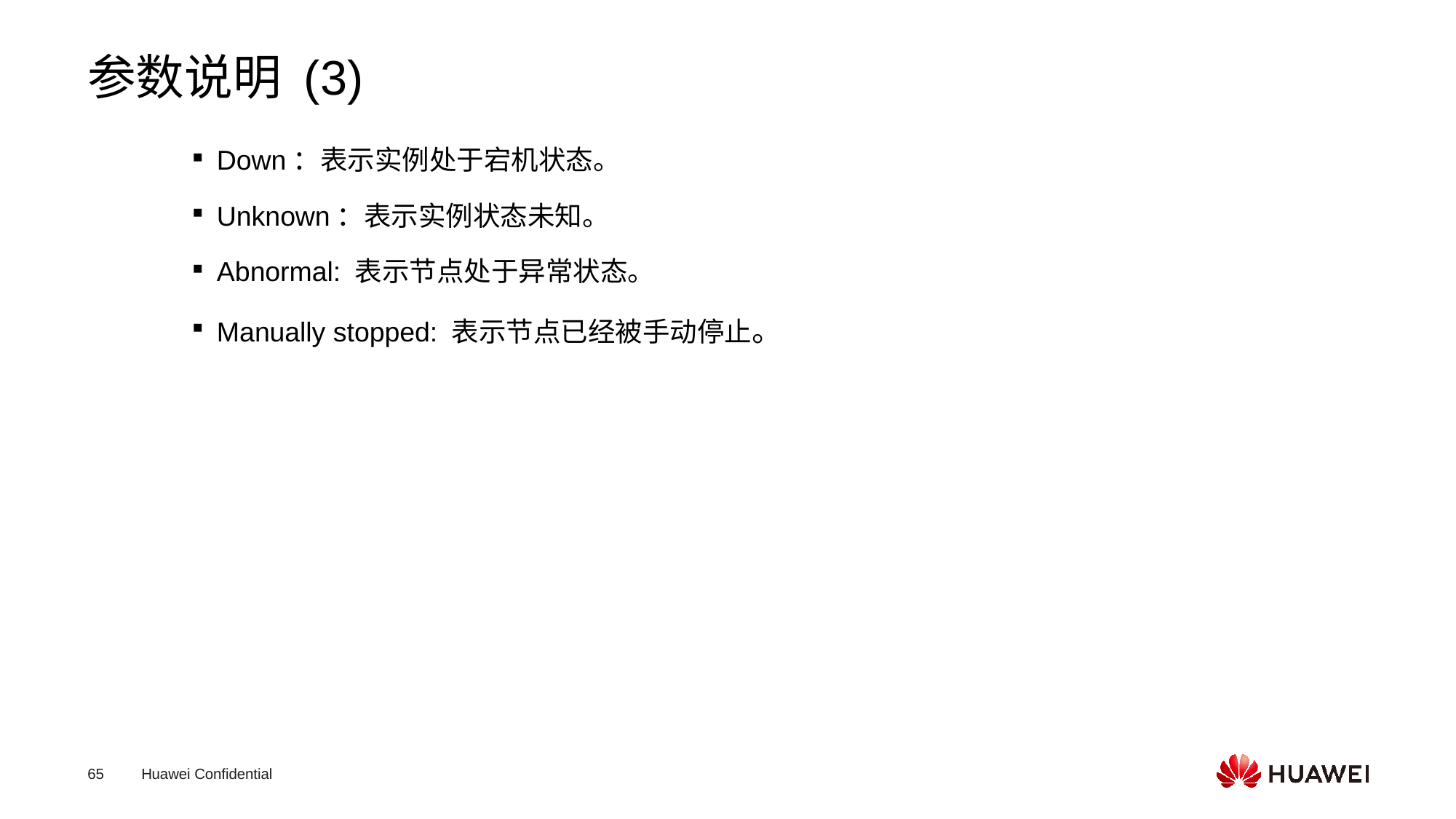

# 参数说明 (3)
Down：表示实例处于宕机状态。
Unknown：表示实例状态未知。
Abnormal: 表示节点处于异常状态。
Manually stopped: 表示节点已经被手动停止。